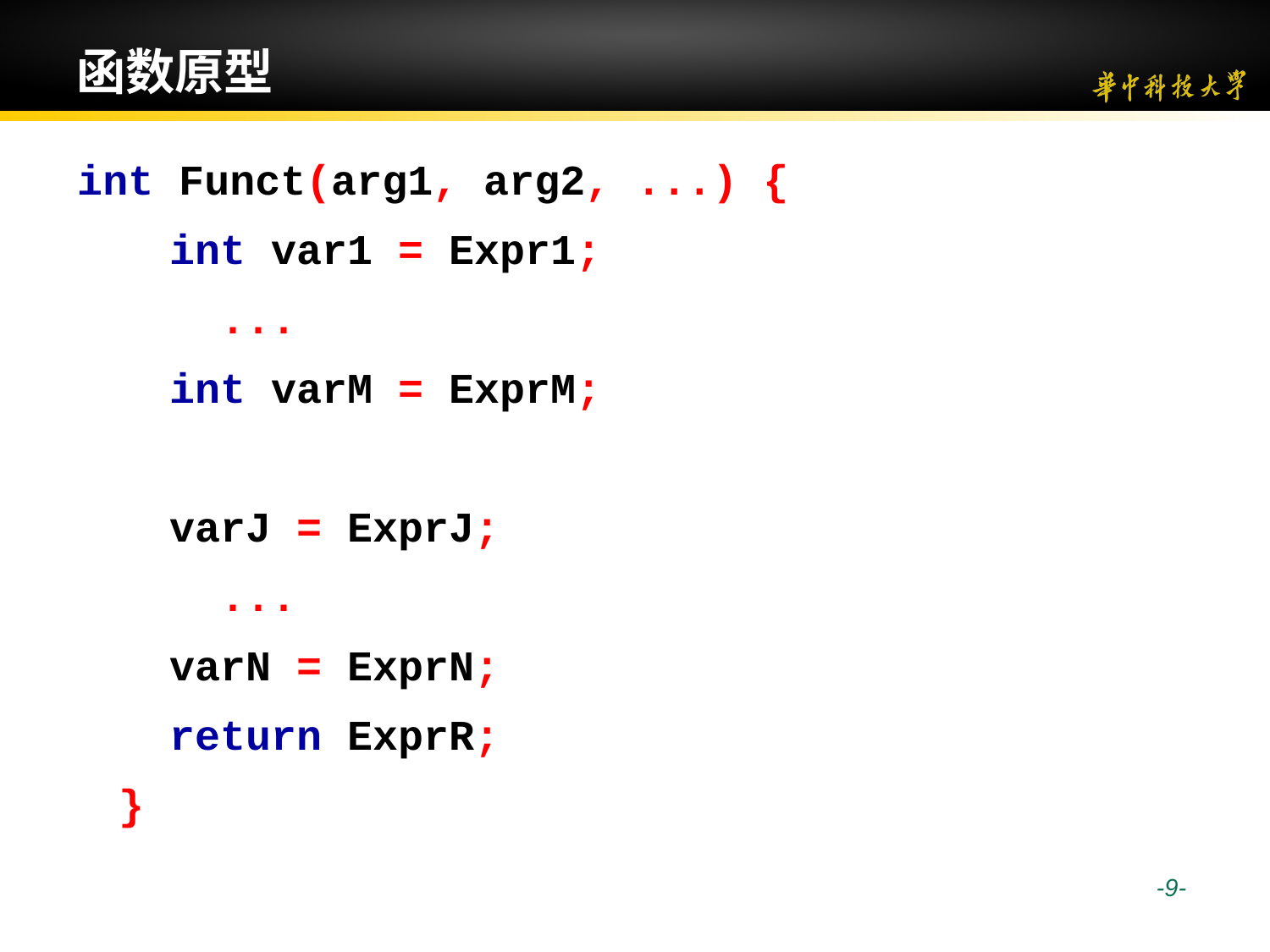

# 函数原型
 int Funct(arg1, arg2, ...) {
    int var1 = Expr1;
      ...
    int varM = ExprM;

    varJ = ExprJ;
      ...
    varN = ExprN;
    return ExprR;
  }
 -9-